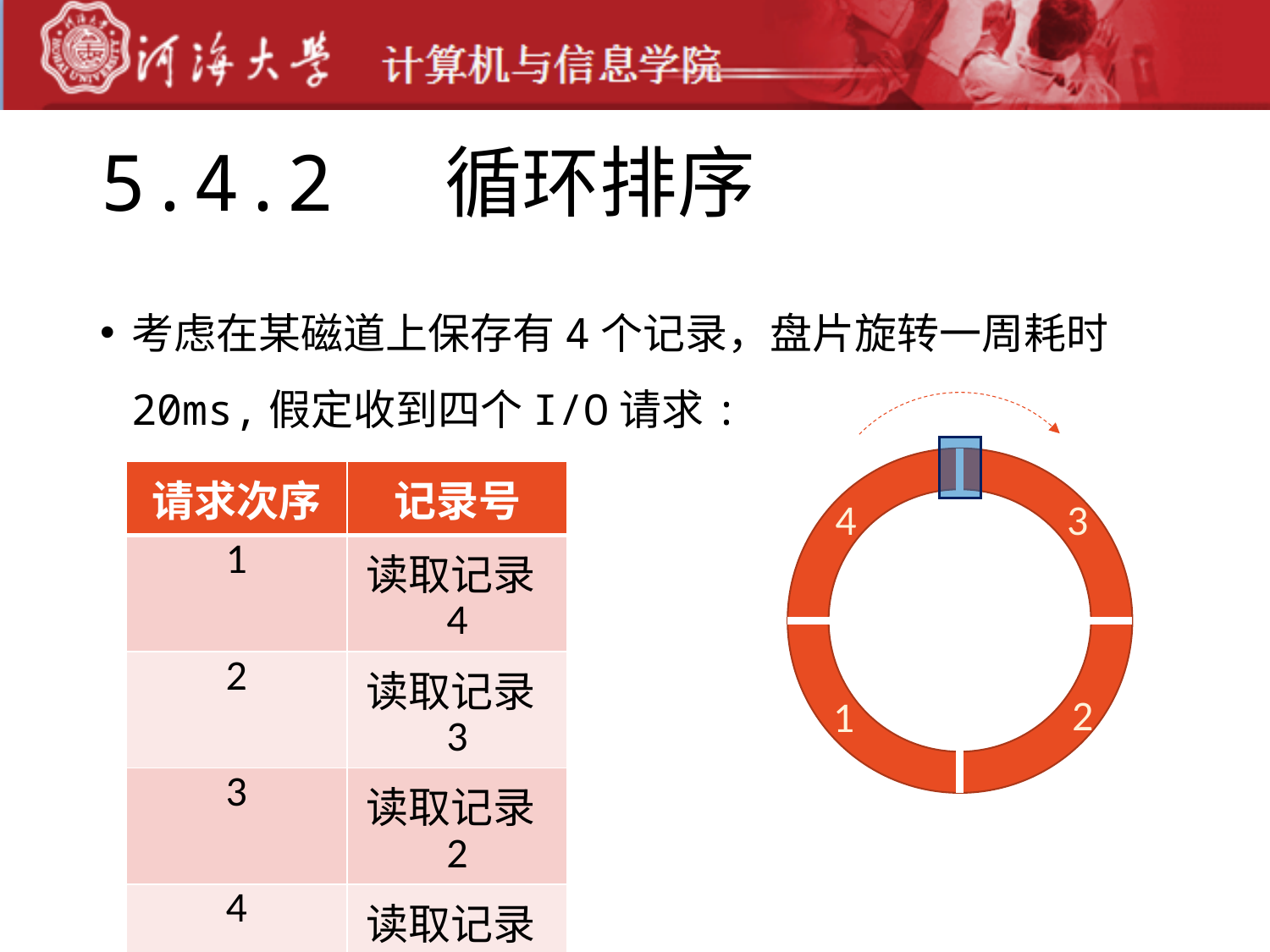

# 5.4.2  循环排序
考虑在某磁道上保存有4个记录，盘片旋转一周耗时20ms,假定收到四个I/O请求:

4
3

2
1
| 请求次序 | 记录号 |
| --- | --- |
| 1 | 读取记录4 |
| 2 | 读取记录3 |
| 3 | 读取记录2 |
| 4 | 读取记录1 |